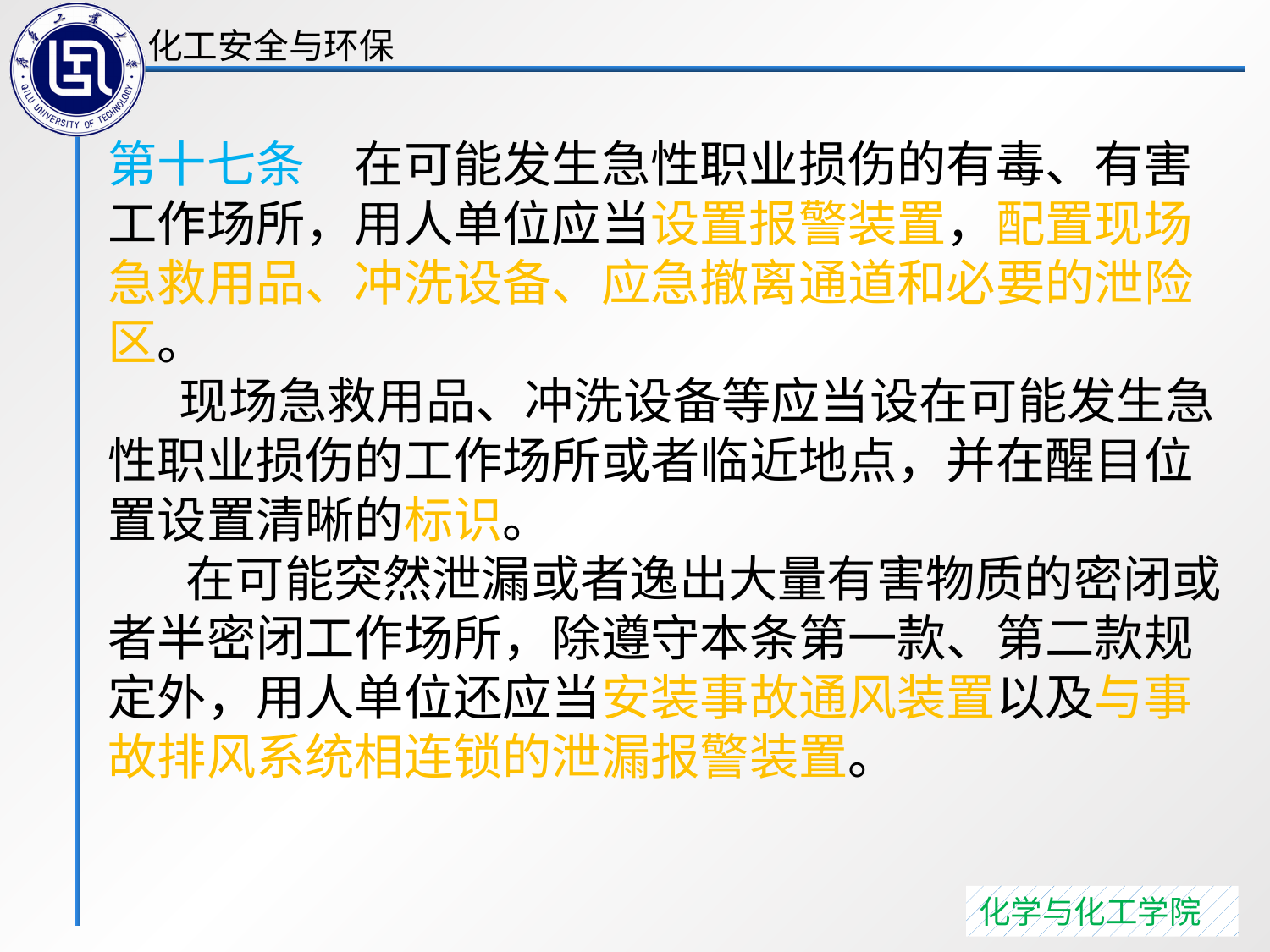

第十七条　在可能发生急性职业损伤的有毒、有害工作场所，用人单位应当设置报警装置，配置现场急救用品、冲洗设备、应急撤离通道和必要的泄险区。
　  现场急救用品、冲洗设备等应当设在可能发生急性职业损伤的工作场所或者临近地点，并在醒目位置设置清晰的标识。
      在可能突然泄漏或者逸出大量有害物质的密闭或者半密闭工作场所，除遵守本条第一款、第二款规定外，用人单位还应当安装事故通风装置以及与事故排风系统相连锁的泄漏报警装置。